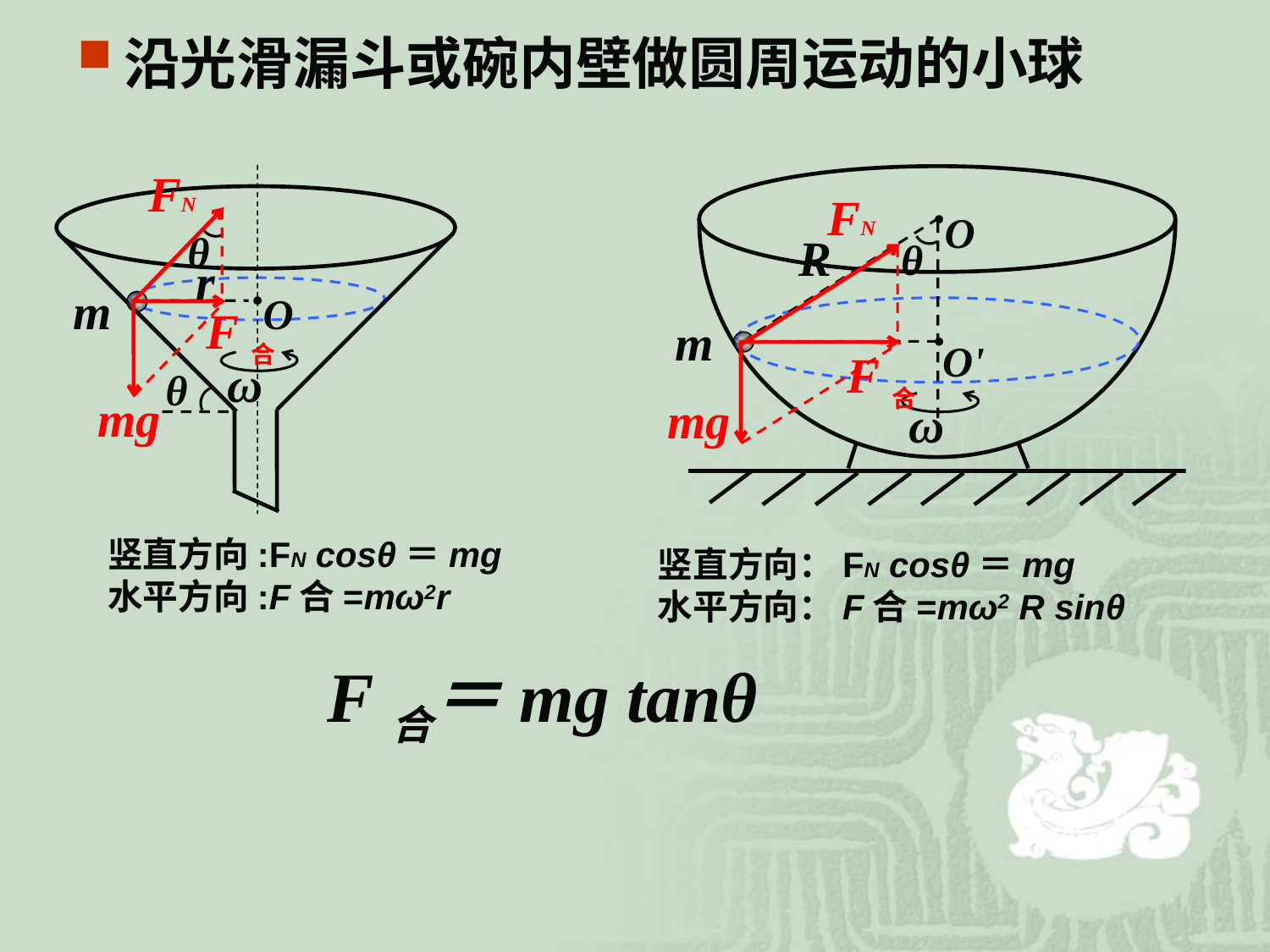

沿光滑漏斗或碗内壁做圆周运动的小球
FN

ω

FN

O

R

F合

θ

θ

r
O

F合

m
θ

mg
m

O'

mg
ω

竖直方向:FN cosθ＝mg
水平方向:F合=mω2r
竖直方向：FN cosθ＝mg
水平方向：F合=mω2 R sinθ
F合＝mg tanθ